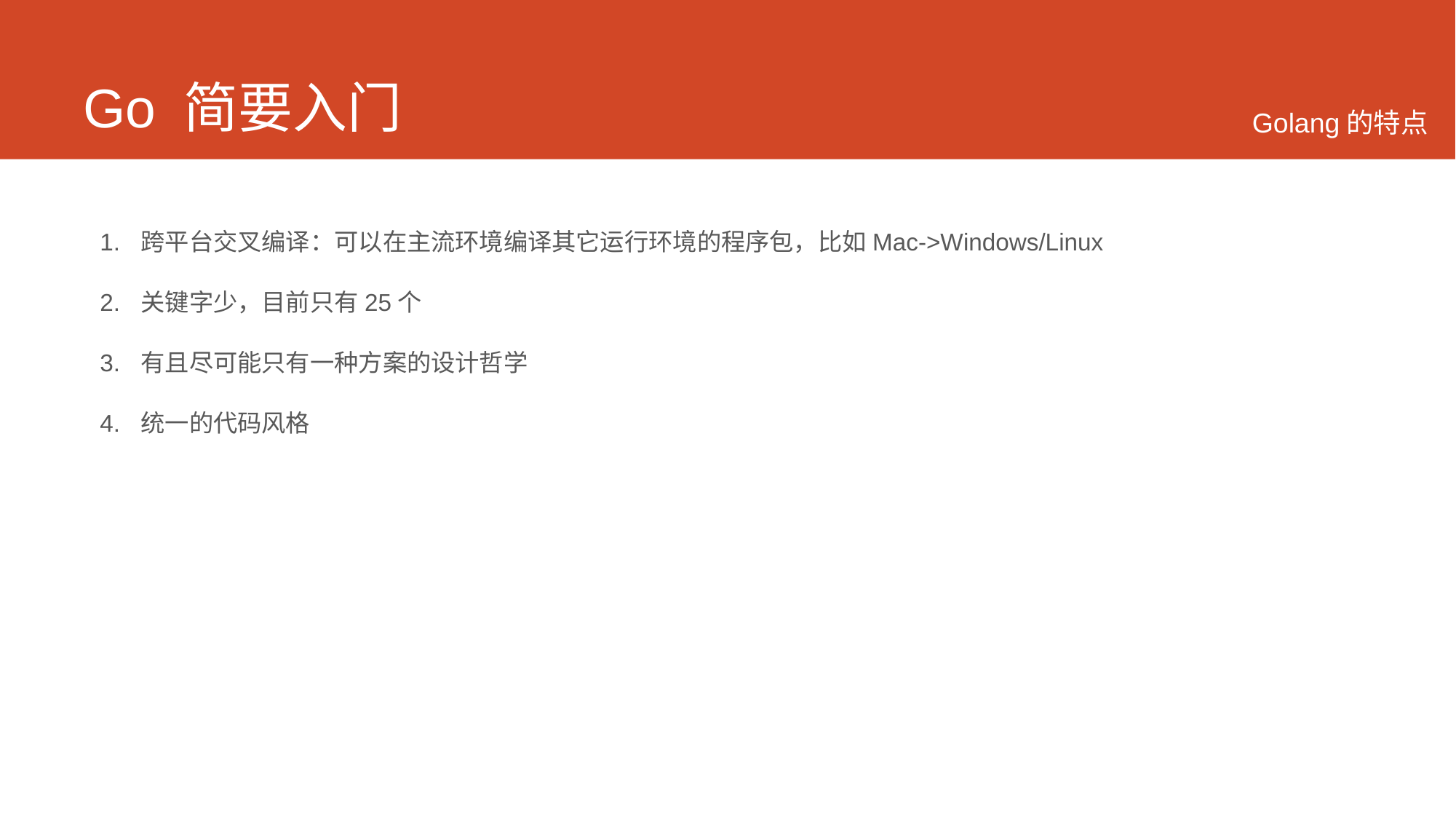

# Go 简要入门
Golang的特点
跨平台交叉编译：可以在主流环境编译其它运行环境的程序包，比如Mac->Windows/Linux
关键字少，目前只有25个
有且尽可能只有一种方案的设计哲学
统一的代码风格